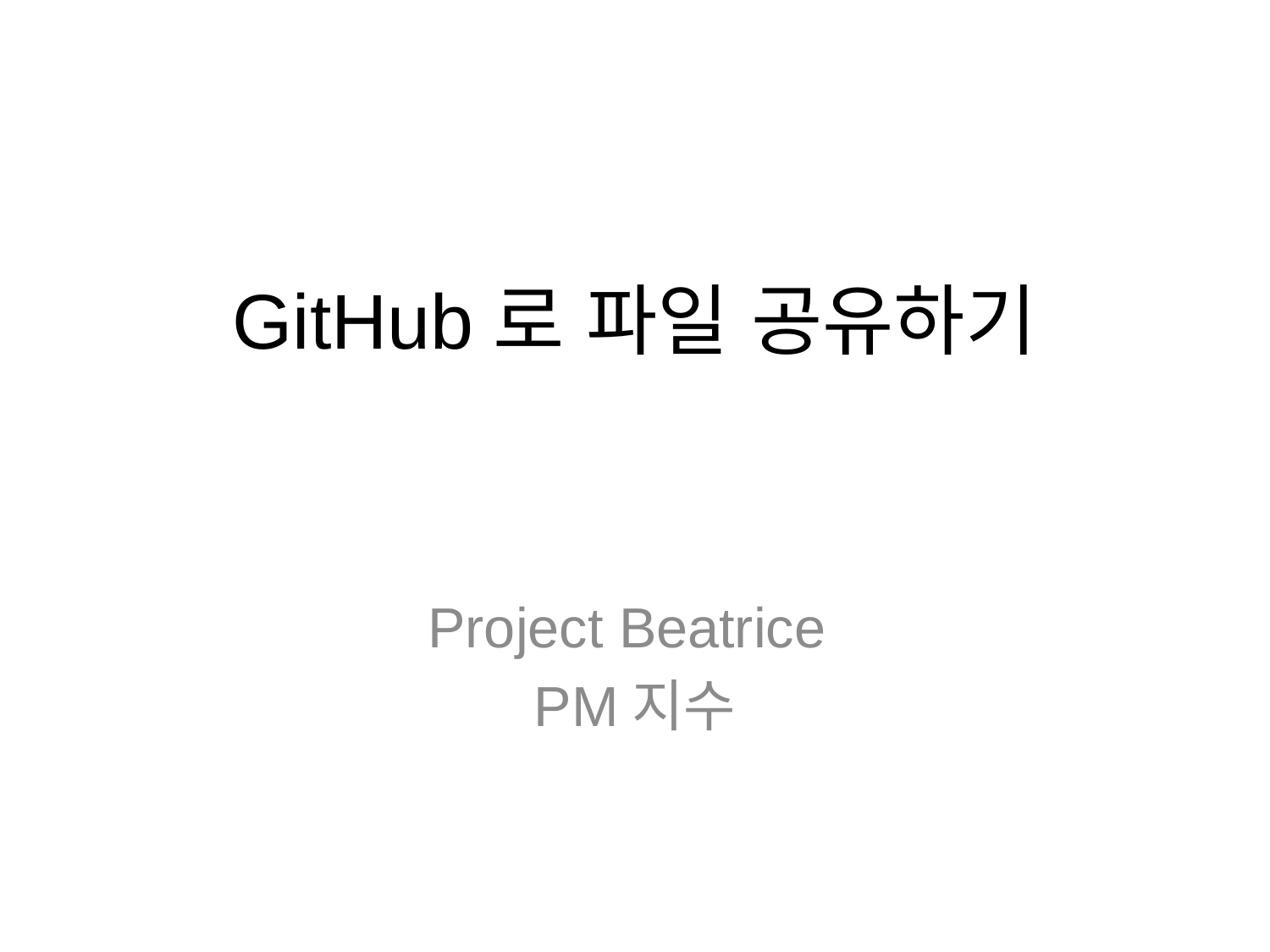

# GitHub로 파일 공유하기

Project Beatrice
PM지수